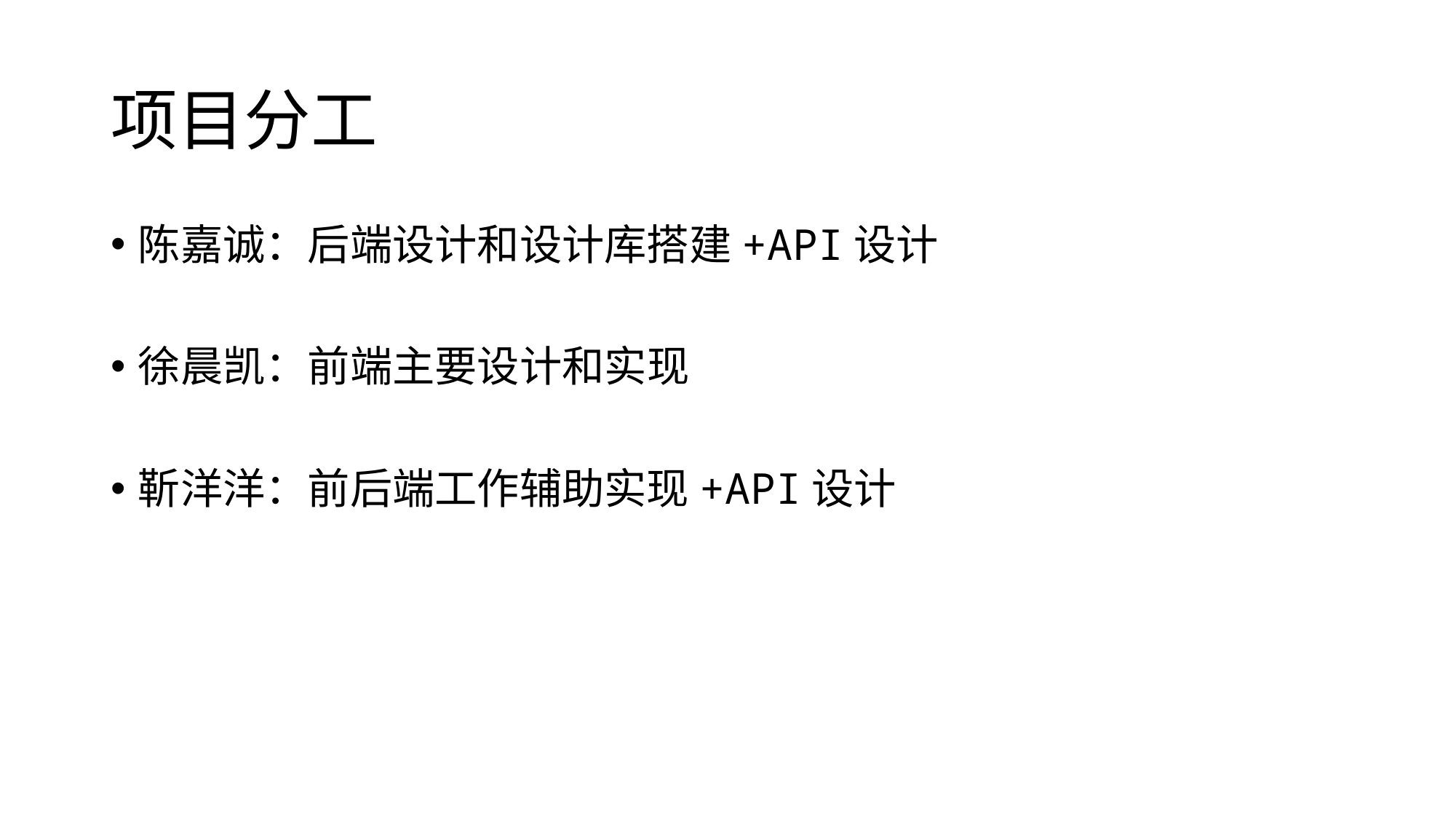

# 项目分工
陈嘉诚：后端设计和设计库搭建+API设计

徐晨凯：前端主要设计和实现

靳洋洋：前后端工作辅助实现+API设计